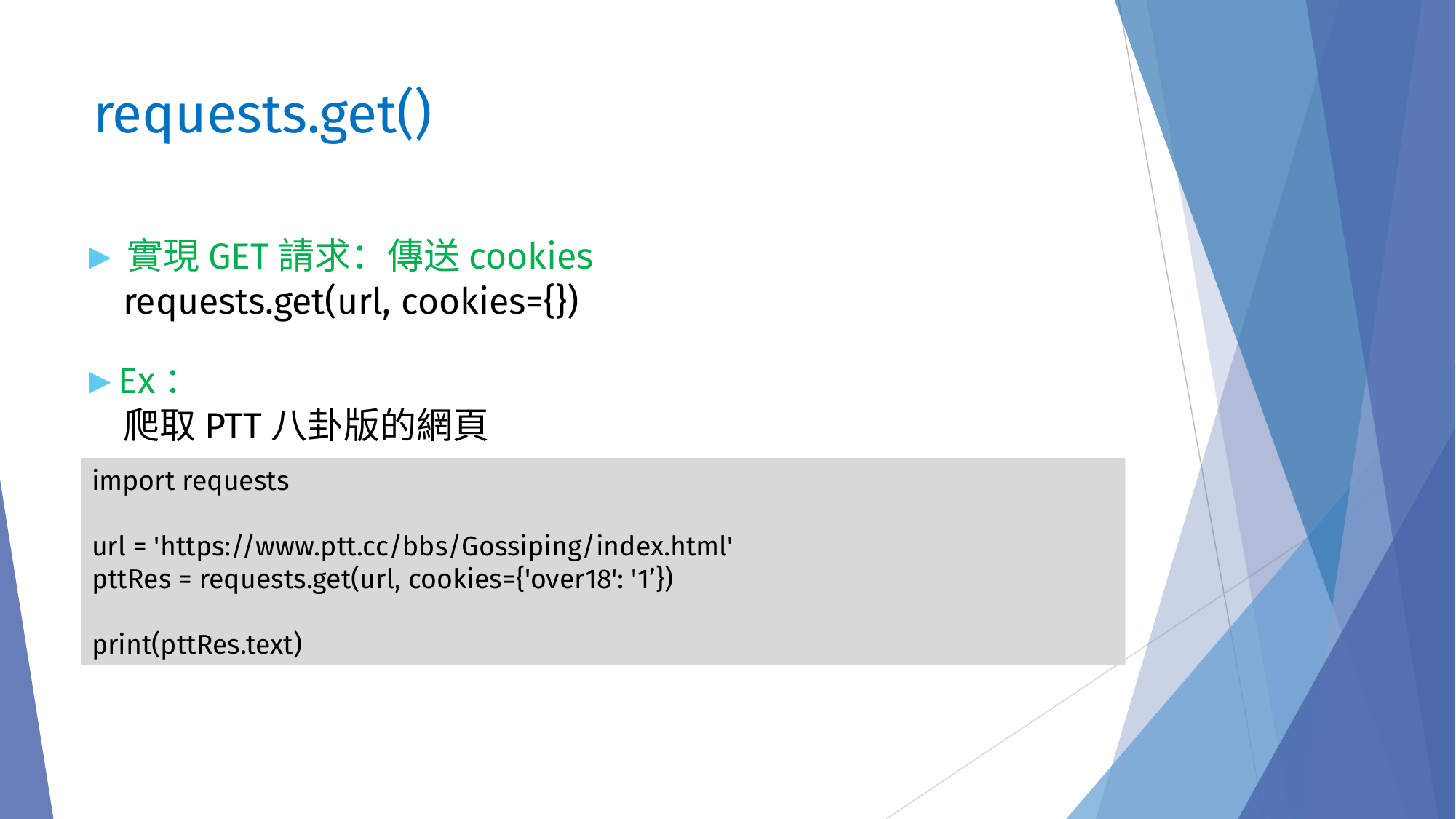

# requests.get()
►實現GET請求：傳送cookies
	requests.get(url, cookies={})

►Ex：
	爬取PTT八卦版的網頁
import requests

url = 'https://www.ptt.cc/bbs/Gossiping/index.html'
pttRes = requests.get(url, cookies={'over18': '1’})

print(pttRes.text)